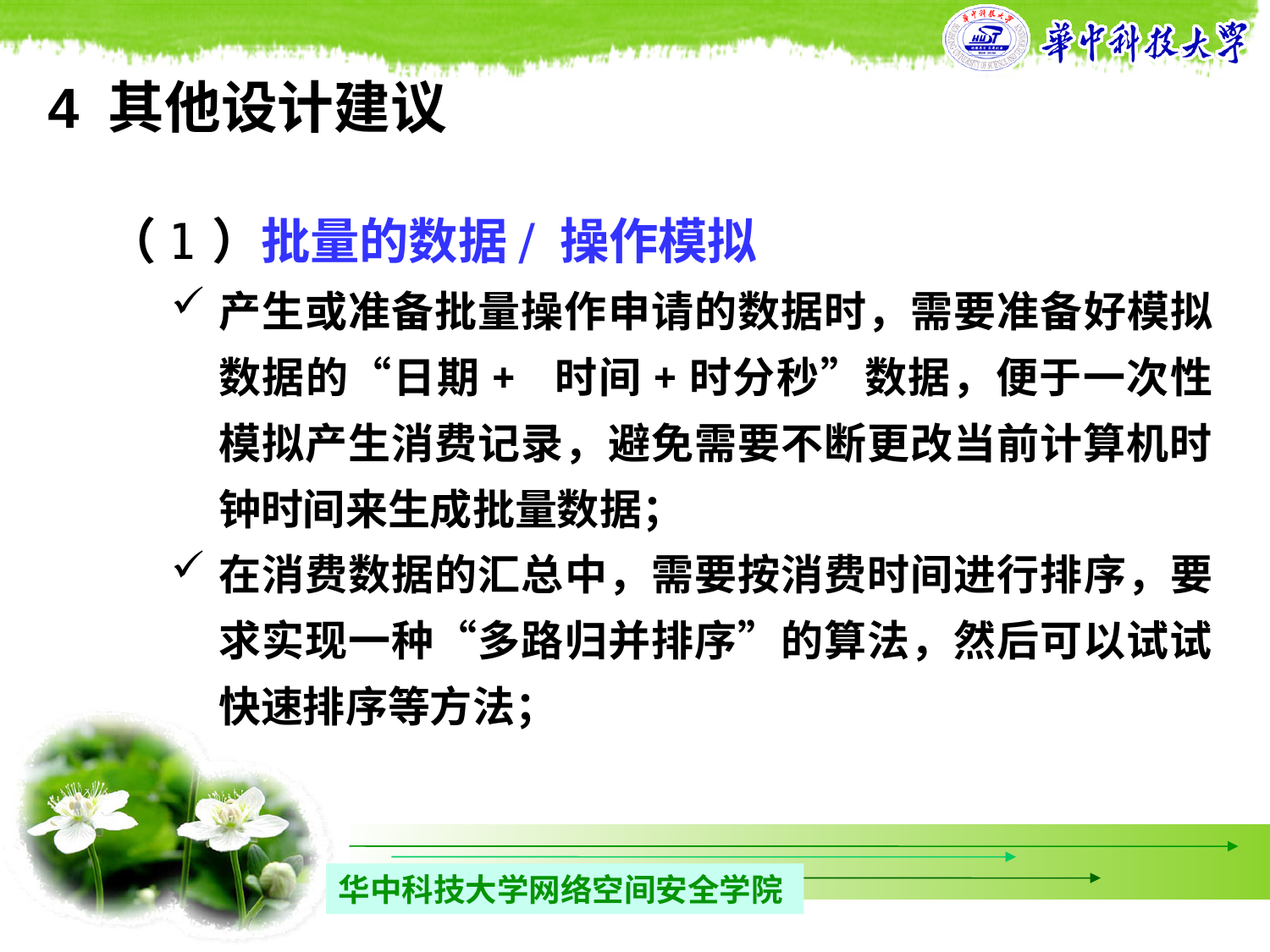

4 其他设计建议
（1）批量的数据/操作模拟
产生或准备批量操作申请的数据时，需要准备好模拟数据的“日期+ 时间+时分秒”数据，便于一次性模拟产生消费记录，避免需要不断更改当前计算机时钟时间来生成批量数据；
在消费数据的汇总中，需要按消费时间进行排序，要求实现一种“多路归并排序”的算法，然后可以试试快速排序等方法；
19